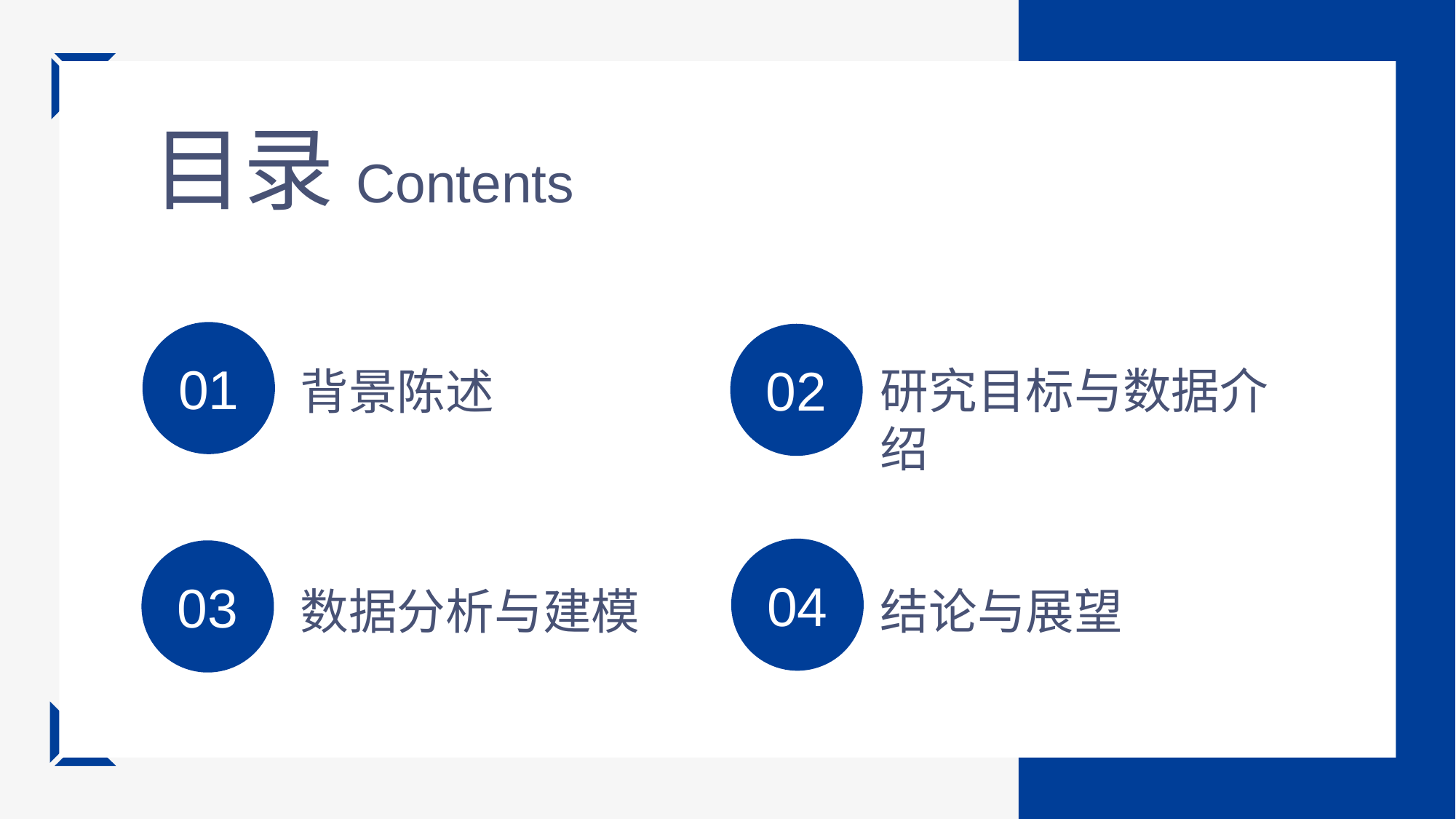

目录Contents

01
02
研究目标与数据介绍
背景陈述

04
03
数据分析与建模
结论与展望